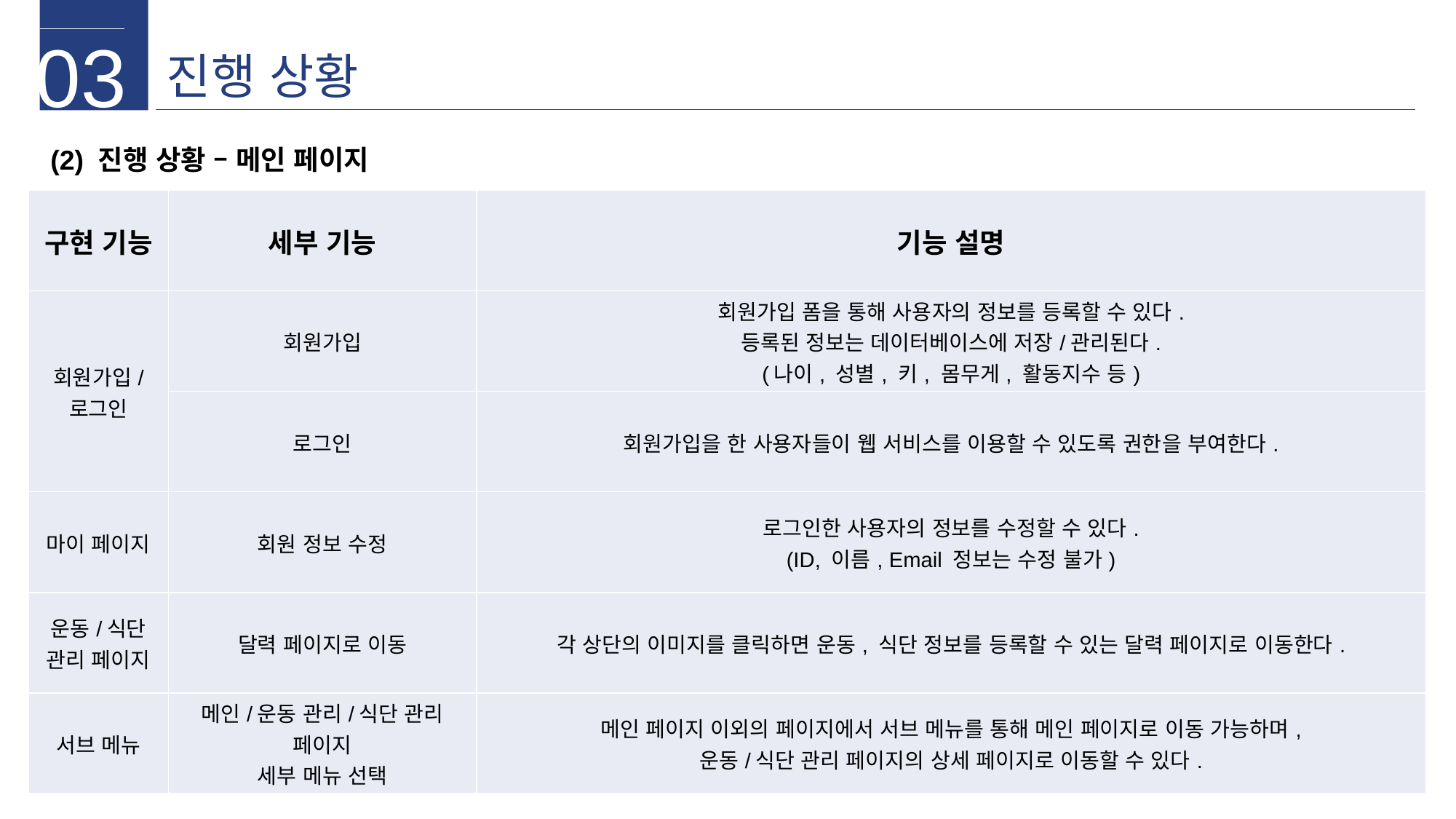

03
진행 상황
(2) 진행 상황 – 메인 페이지
| 구현 기능 | 세부 기능 | 기능 설명 |
| --- | --- | --- |
| 회원가입/ 로그인 | 회원가입 | 회원가입 폼을 통해 사용자의 정보를 등록할 수 있다. 등록된 정보는 데이터베이스에 저장/관리된다. (나이, 성별, 키, 몸무게, 활동지수 등) |
|  | 로그인 | 회원가입을 한 사용자들이 웹 서비스를 이용할 수 있도록 권한을 부여한다. |
| 마이 페이지 | 회원 정보 수정 | 로그인한 사용자의 정보를 수정할 수 있다. (ID, 이름, Email 정보는 수정 불가) |
| 운동/식단 관리 페이지 | 달력 페이지로 이동 | 각 상단의 이미지를 클릭하면 운동, 식단 정보를 등록할 수 있는 달력 페이지로 이동한다. |
| 서브 메뉴 | 메인/운동 관리/식단 관리 페이지 세부 메뉴 선택 | 메인 페이지 이외의 페이지에서 서브 메뉴를 통해 메인 페이지로 이동 가능하며, 운동/식단 관리 페이지의 상세 페이지로 이동할 수 있다. |